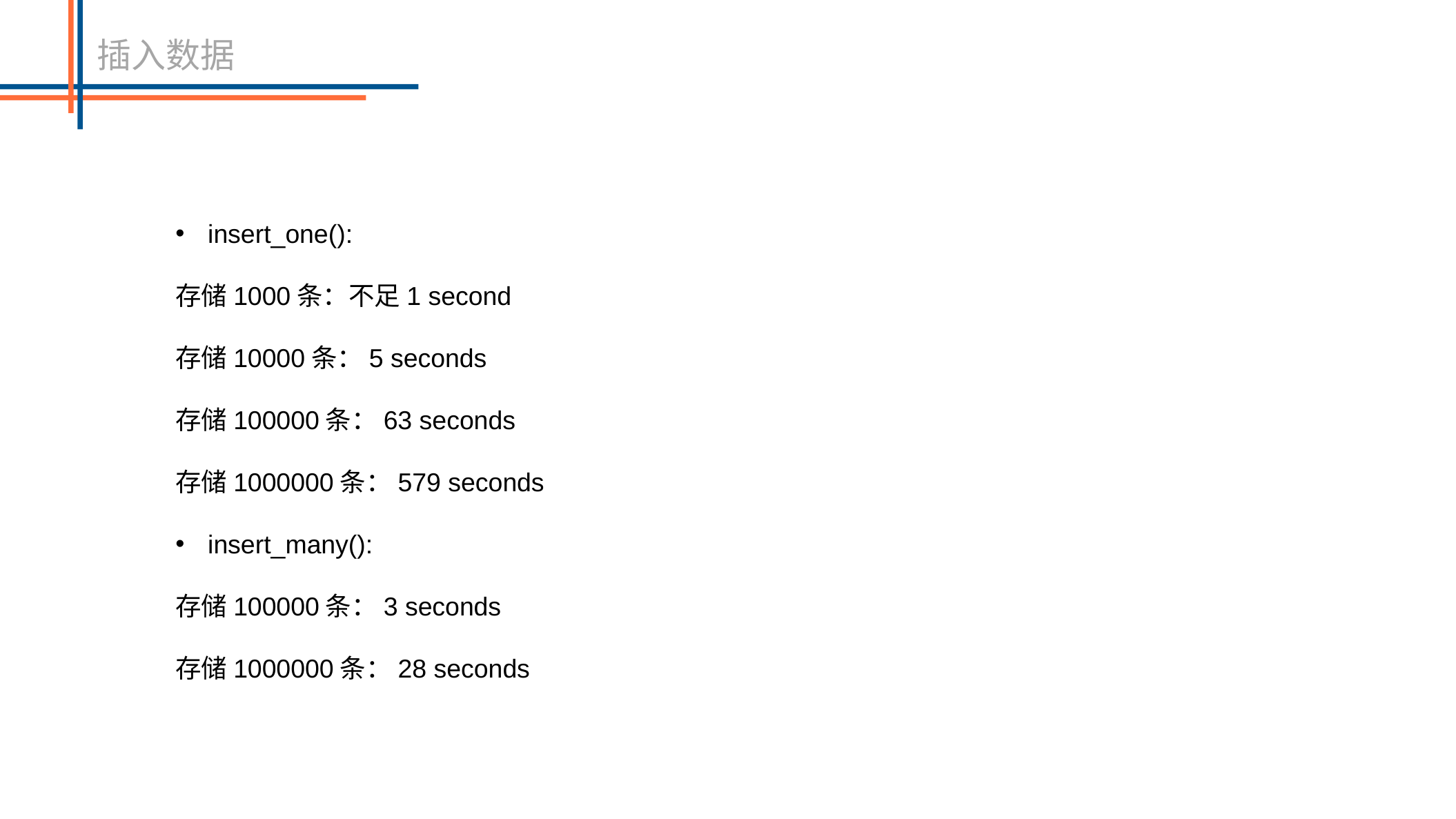

插入数据

insert_one():
存储1000条：不足1 second
存储10000条：5 seconds
存储100000条：63 seconds
存储1000000条：579 seconds
insert_many():
存储100000条：3 seconds
存储1000000条：28 seconds